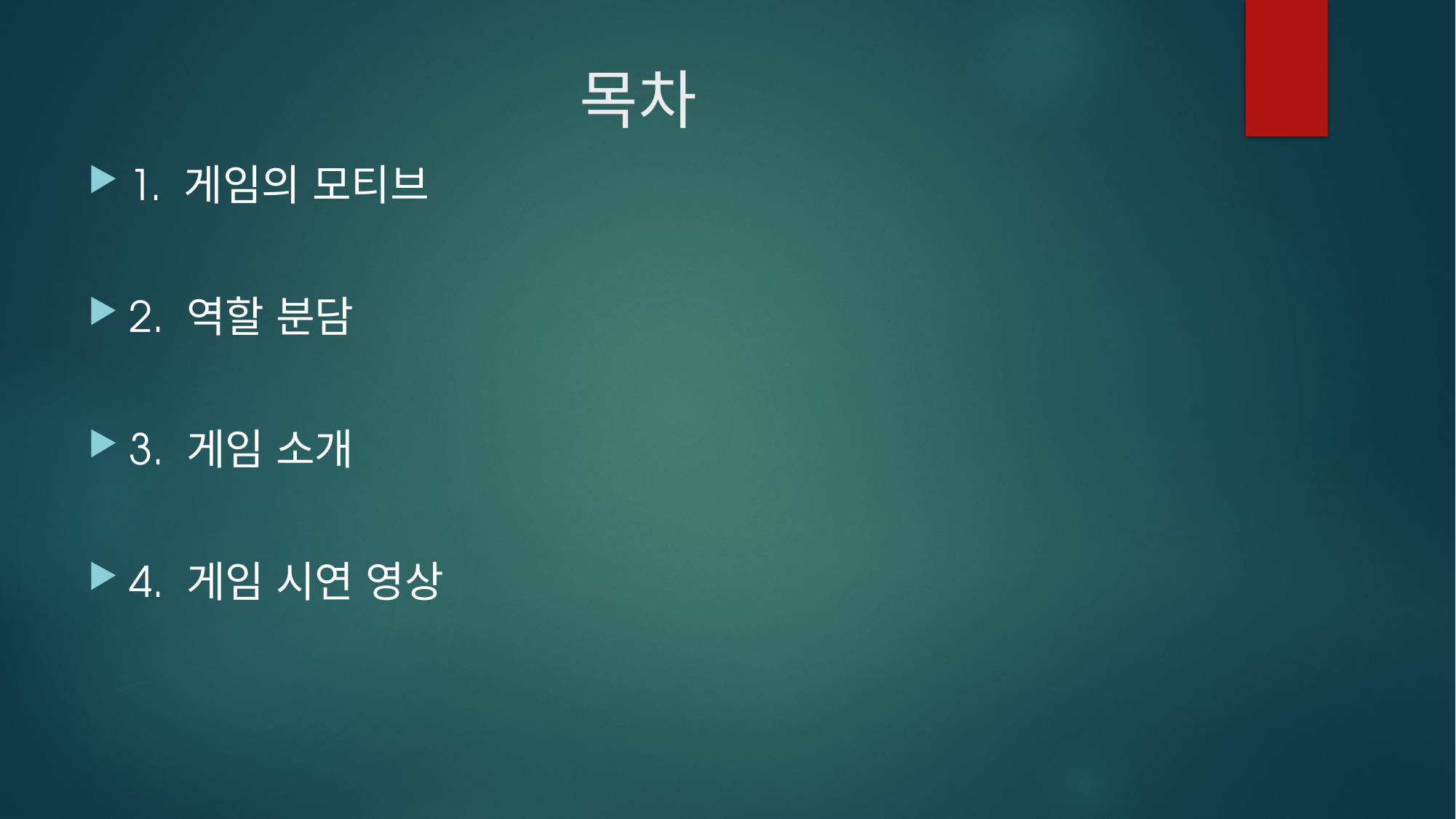

# 목차
1. 게임의 모티브

2. 역할 분담

3. 게임 소개

4. 게임 시연 영상